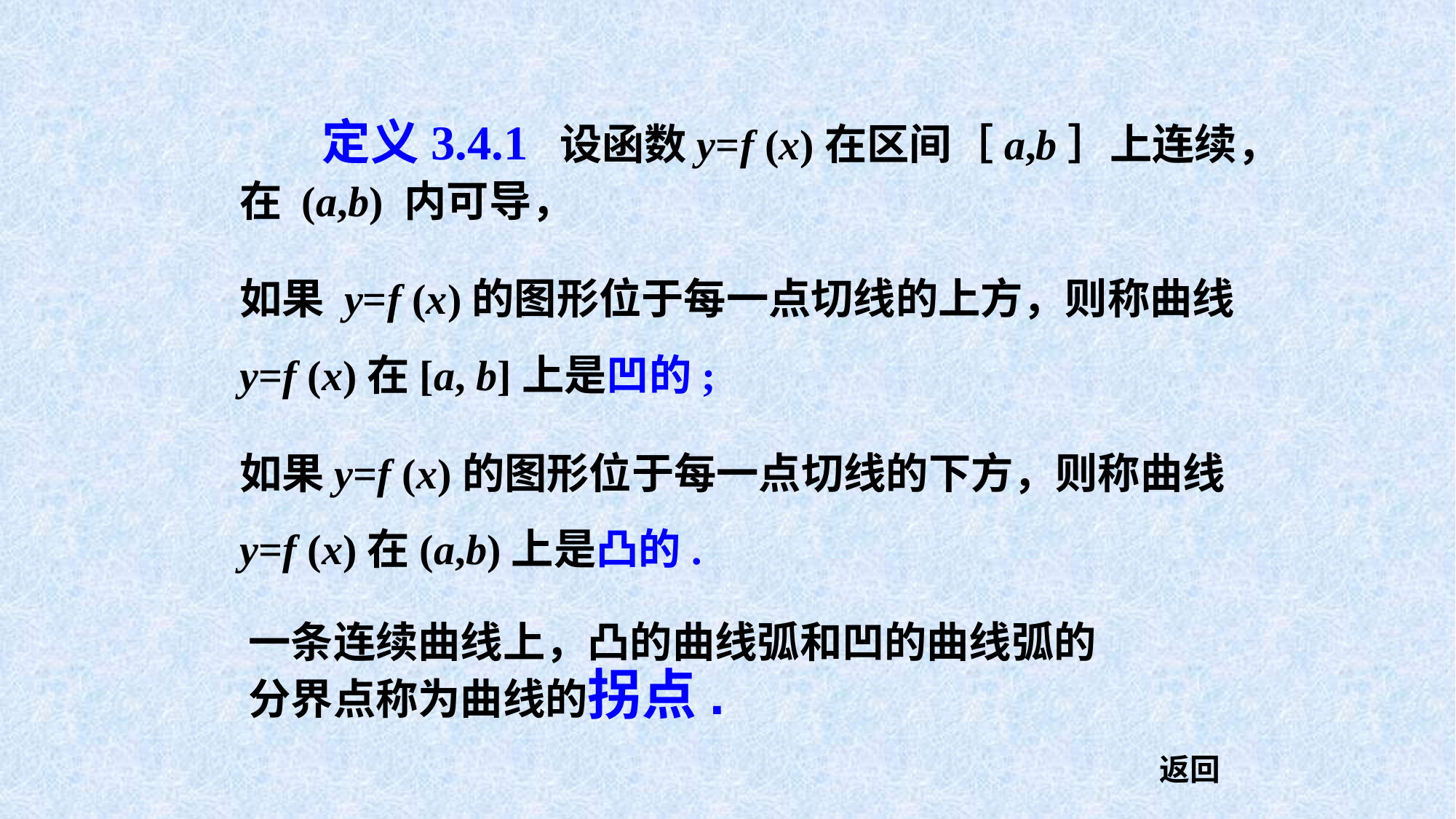

定义3.4.1  设函数y=f (x)在区间［a,b］上连续，在 (a,b) 内可导，
如果 y=f (x)的图形位于每一点切线的上方，则称曲线y=f (x)在[a, b]上是凹的;
如果y=f (x)的图形位于每一点切线的下方，则称曲线y=f (x)在(a,b)上是凸的.

一条连续曲线上，凸的曲线弧和凹的曲线弧的分界点称为曲线的拐点.
返回